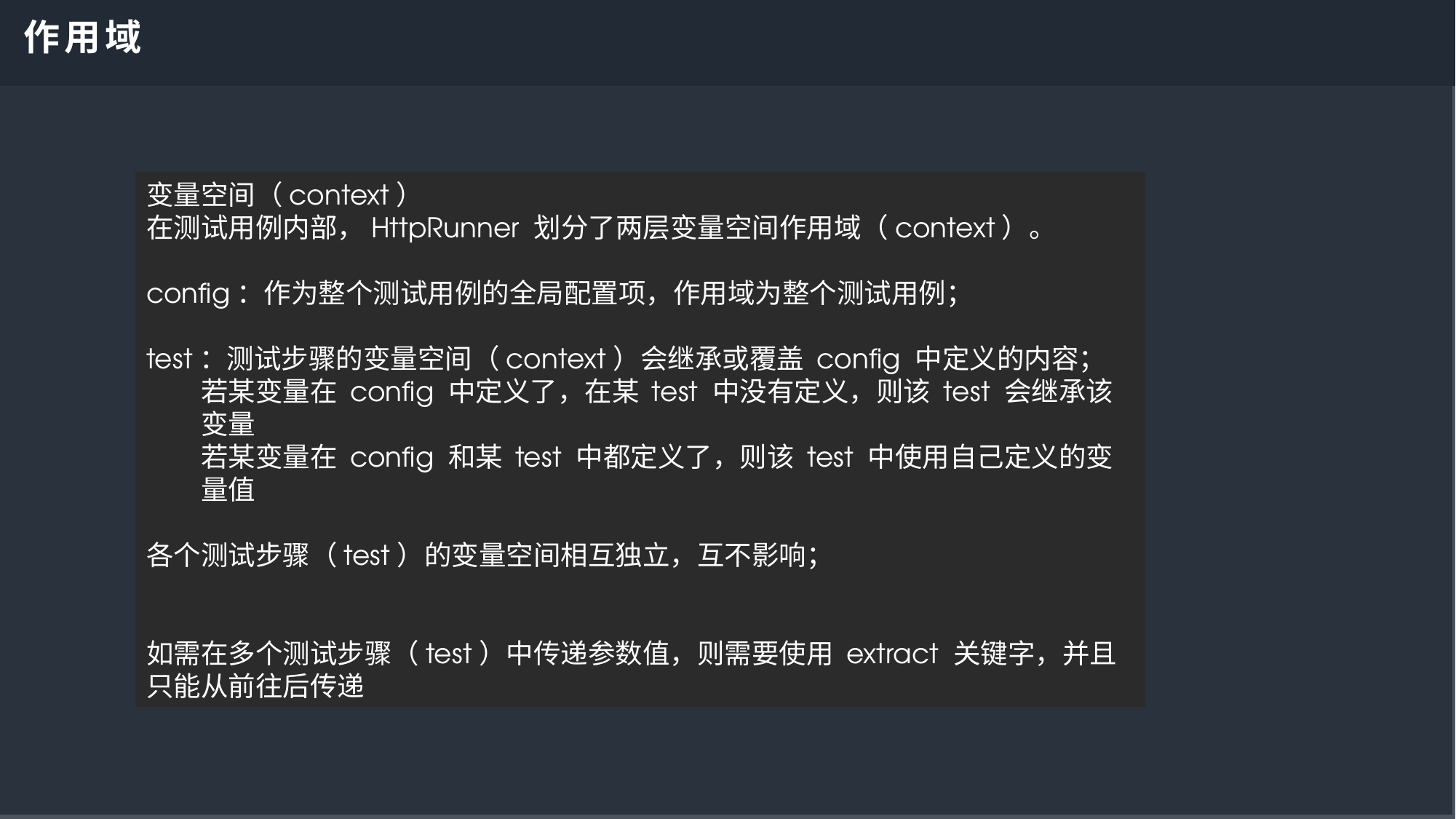

CONENTS
作用域
变量空间（context）
在测试用例内部，HttpRunner 划分了两层变量空间作用域（context）。

config：作为整个测试用例的全局配置项，作用域为整个测试用例；

test：测试步骤的变量空间（context）会继承或覆盖 config 中定义的内容；
若某变量在 config 中定义了，在某 test 中没有定义，则该 test 会继承该变量
若某变量在 config 和某 test 中都定义了，则该 test 中使用自己定义的变量值

各个测试步骤（test）的变量空间相互独立，互不影响；

如需在多个测试步骤（test）中传递参数值，则需要使用 extract 关键字，并且只能从前往后传递